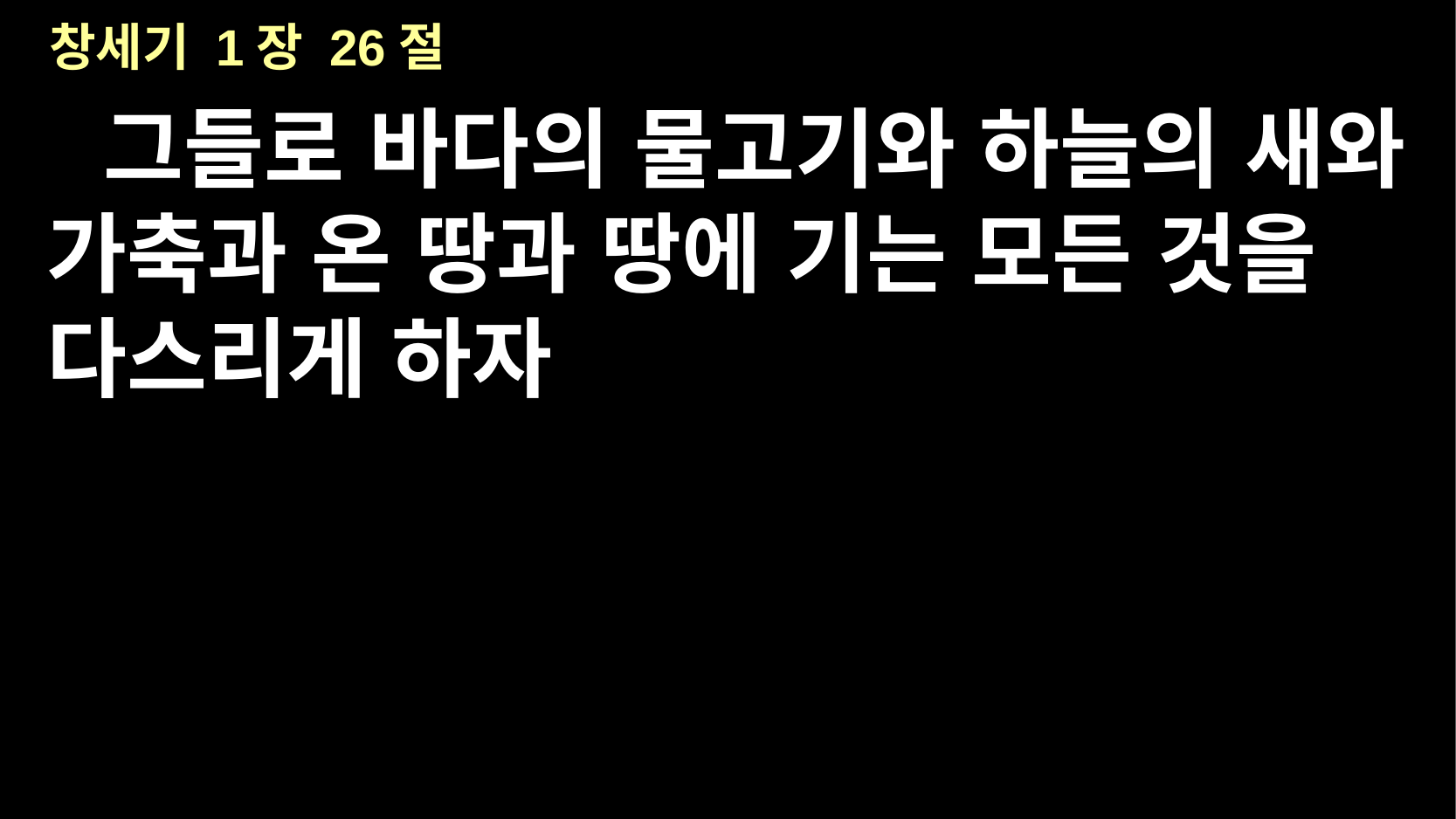

# 창세기 1장 26절
그들로 바다의 물고기와 하늘의 새와 가축과 온 땅과 땅에 기는 모든 것을 다스리게 하자